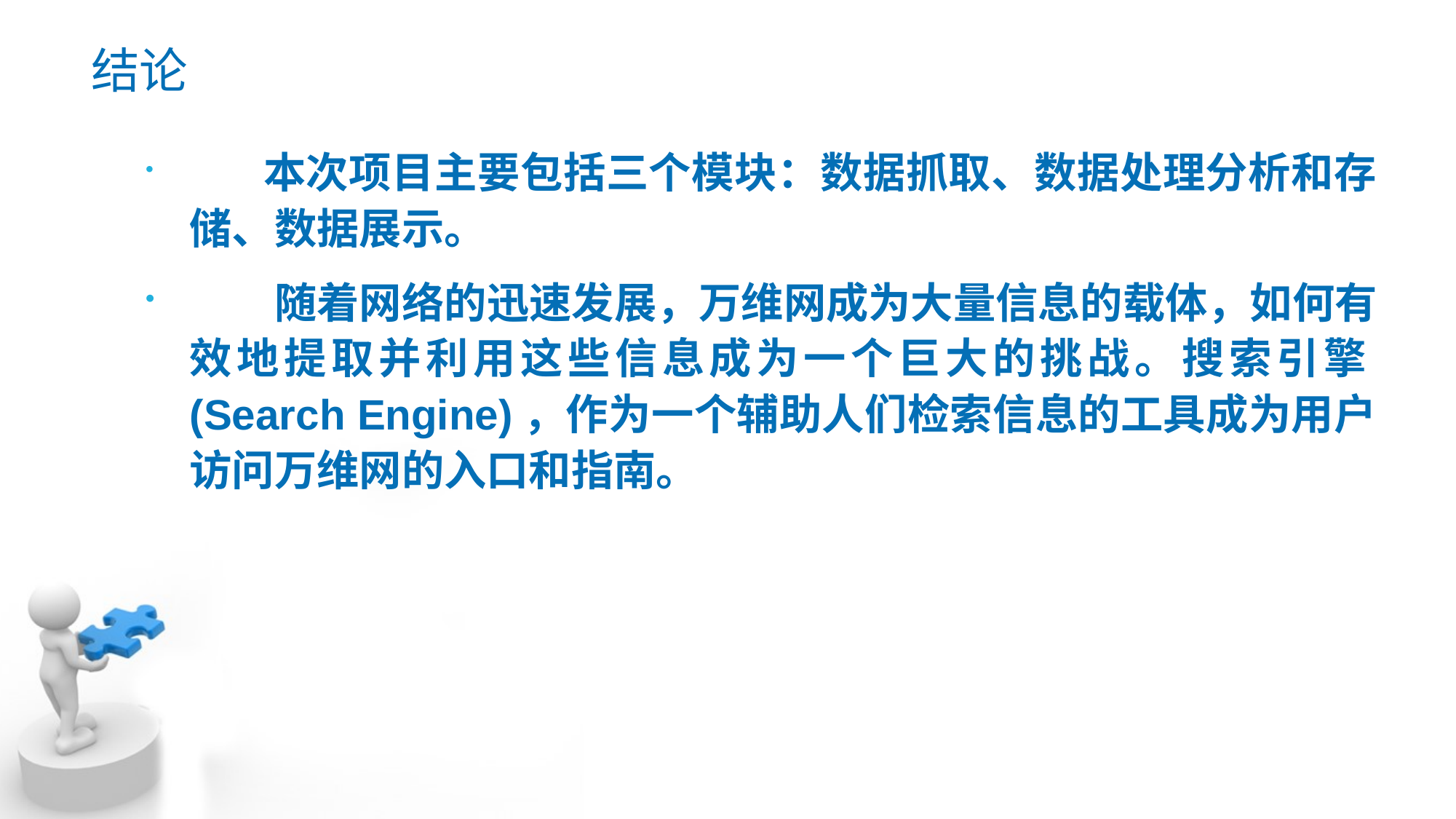

# 结论
　　本次项目主要包括三个模块：数据抓取、数据处理分析和存储、数据展示。
　　随着网络的迅速发展，万维网成为大量信息的载体，如何有效地提取并利用这些信息成为一个巨大的挑战。搜索引擎(Search Engine)，作为一个辅助人们检索信息的工具成为用户访问万维网的入口和指南。